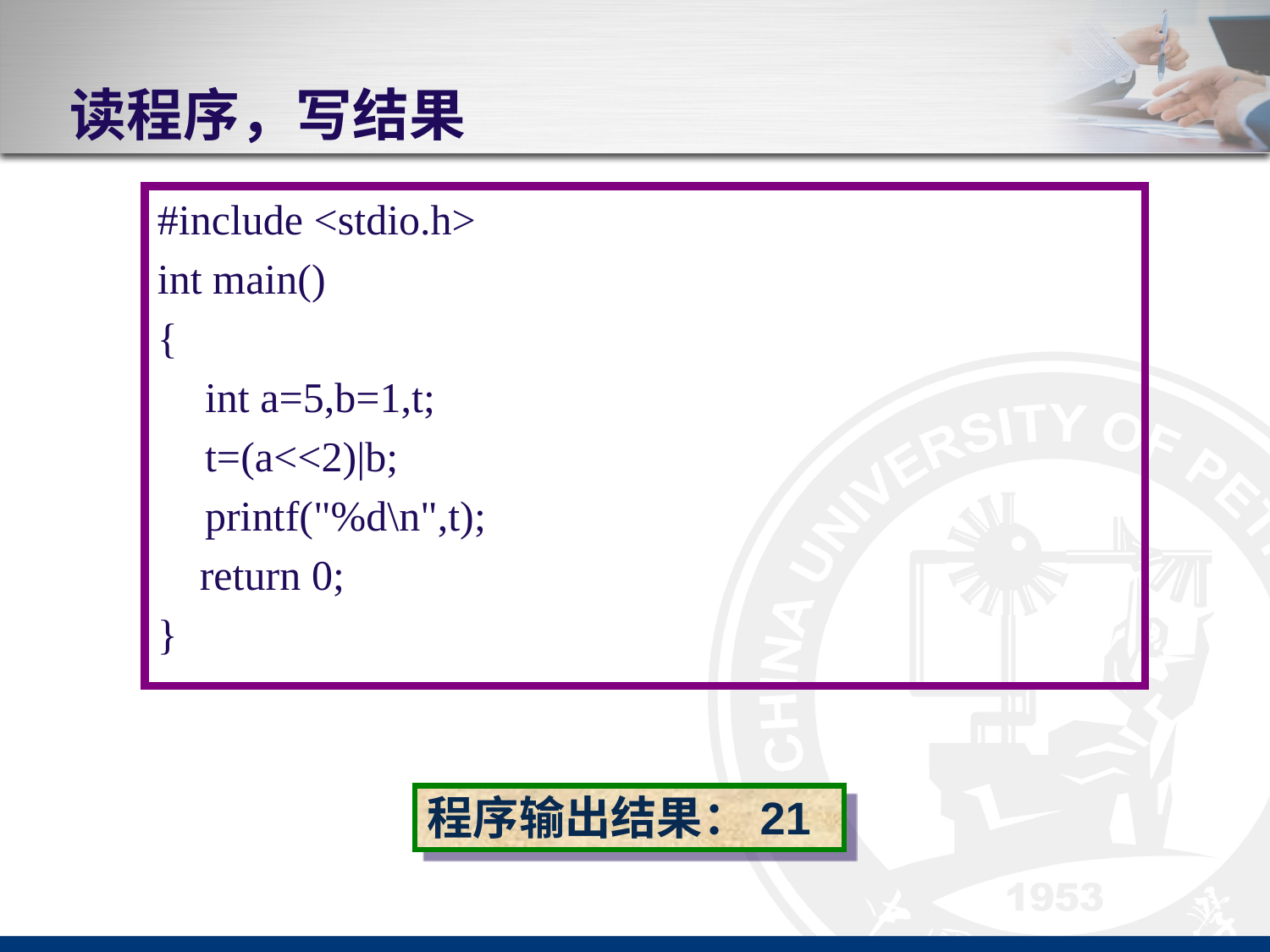

# 读程序，写结果
#include <stdio.h>
int main()
{
	int a=5,b=1,t;
	t=(a<<2)|b;
	printf("%d\n",t);
    return 0;
}
程序输出结果：21